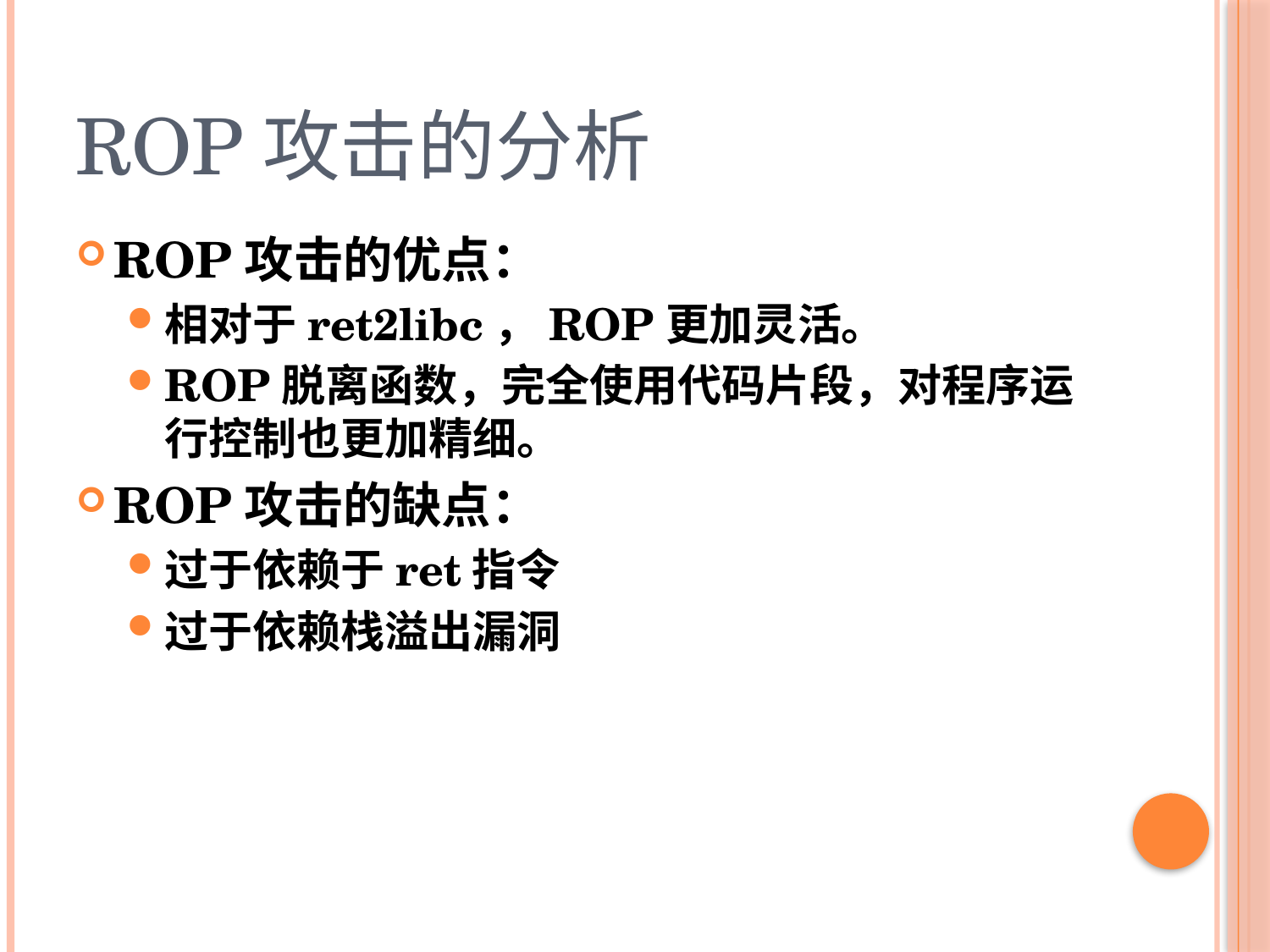

# ROP攻击的分析
ROP攻击的优点：
相对于ret2libc，ROP更加灵活。
ROP脱离函数，完全使用代码片段，对程序运行控制也更加精细。
ROP攻击的缺点：
过于依赖于ret指令
过于依赖栈溢出漏洞